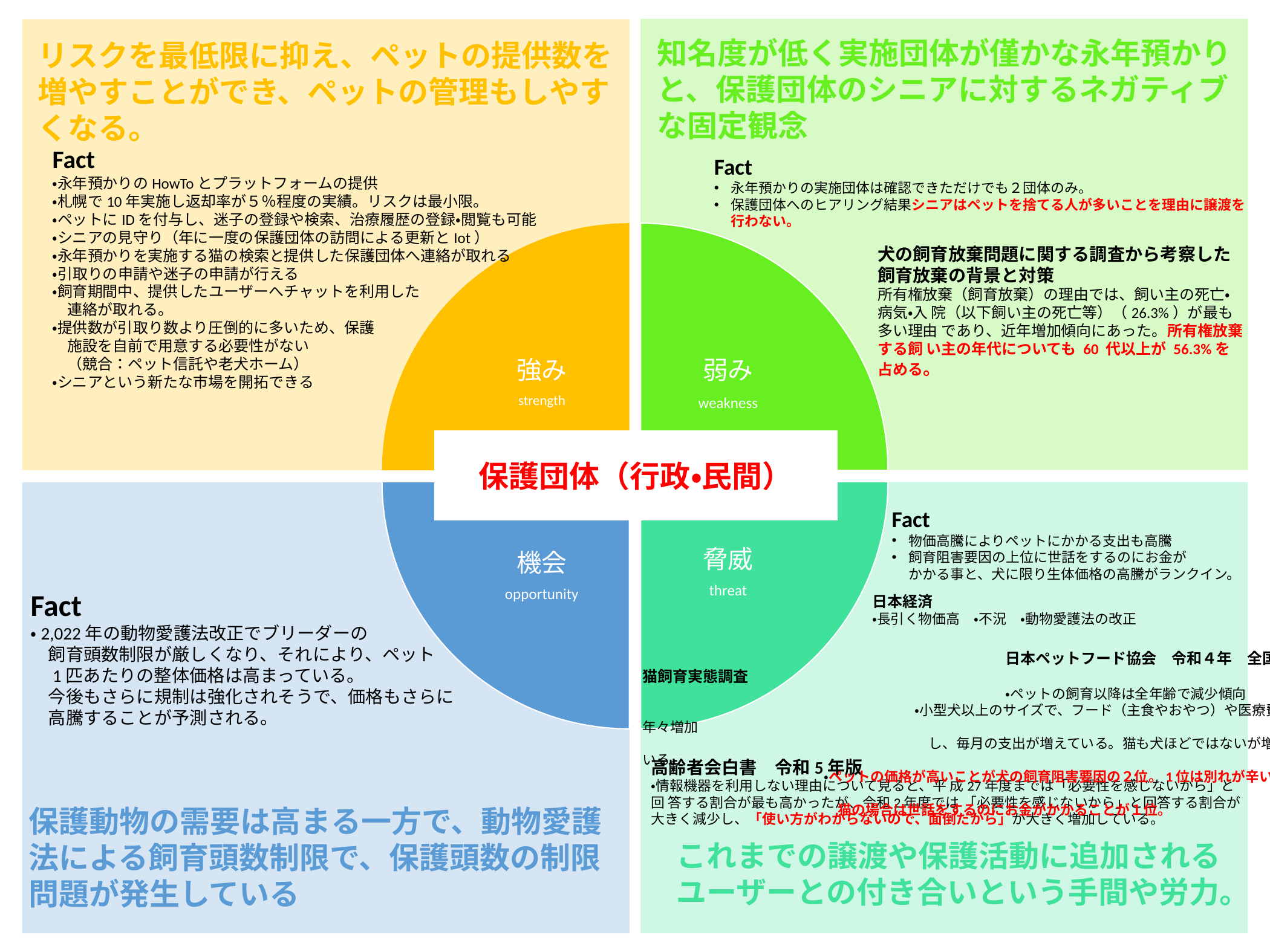

確かな実績と保護団体のペットの提供数を増やせる事で、武器に行政を介した勉強会を開くことで、導入団体を増やし改善させる。
知名度が低く実施団体が僅かな永年預かりと、保護団体のシニアに対するネガティブな固定観念
リスクを最低限に抑え、ペットの提供数を増やすことができ、ペットの管理もしやすくなる。
Fact
・永年預かりのHowToとプラットフォームの提供
・札幌で10年実施し返却率が５％程度の実績。リスクは最小限。
・ペットにIDを付与し、迷子の登録や検索、治療履歴の登録・閲覧も可能
・シニアの見守り（年に一度の保護団体の訪問による更新とIot）
・永年預かりを実施する猫の検索と提供した保護団体へ連絡が取れる
・引取りの申請や迷子の申請が行える
・飼育期間中、提供したユーザーへチャットを利用した
　連絡が取れる。
・提供数が引取り数より圧倒的に多いため、保護
　施設を自前で用意する必要性がない
　（競合：ペット信託や老犬ホーム）
・シニアという新たな市場を開拓できる

Fact
永年預かりの実施団体は確認できただけでも２団体のみ。
保護団体へのヒアリング結果シニアはペットを捨てる人が多いことを理由に譲渡を行わない。

強み
strength
弱み
weakness

脅威
threat

機会
opportunity

犬の飼育放棄問題に関する調査から考察した飼育放棄の背景と対策
所有権放棄（飼育放棄）の理由では、飼い主の死亡・病気・入 院（以下飼い主の死亡等）（26.3%）が最も多い理由 であり、近年増加傾向にあった。所有権放棄する飼 い主の年代についても 60 代以上が 56.3%を占める。
保護団体（行政・民間）

Fact
物価高騰によりペットにかかる支出も高騰
飼育阻害要因の上位に世話をするのにお金が
かかる事と、犬に限り生体価格の高騰がランクイン。
Fact
・2,022年の動物愛護法改正でブリーダーの
　飼育頭数制限が厳しくなり、それにより、ペット
　1匹あたりの整体価格は高まっている。
　今後もさらに規制は強化されそうで、価格もさらに
　高騰することが予測される。
日本経済
・長引く物価高　・不況　・動物愛護法の改正
				日本ペットフード協会　令和４年　全国犬猫飼育実態調査
				・ペットの飼育以降は全年齢で減少傾向
			・小型犬以上のサイズで、フード（主食やおやつ）や医療費が年々増加
			　し、毎月の支出が増えている。猫も犬ほどではないが増えている。
		・ペットの価格が高いことが犬の飼育阻害要因の２位。1位は別れが辛いこと。
　		　猫の場合は世話をするのにお金がかかることが１位。
高齢者会白書　令和5年版
・情報機器を利用しない理由について見ると、平 成27年度までは「必要性を感じないから」と回 答する割合が最も高かったが、令和2年度では 「必要性を感じないから」と回答する割合が大きく減少し、「使い方がわからないので、面倒だから」が大きく増加している。
保護動物の需要は高まる一方で、動物愛護法による飼育頭数制限で、保護頭数の制限問題が発生している
これまでの譲渡や保護活動に追加される　ユーザーとの付き合いという手間や労力。